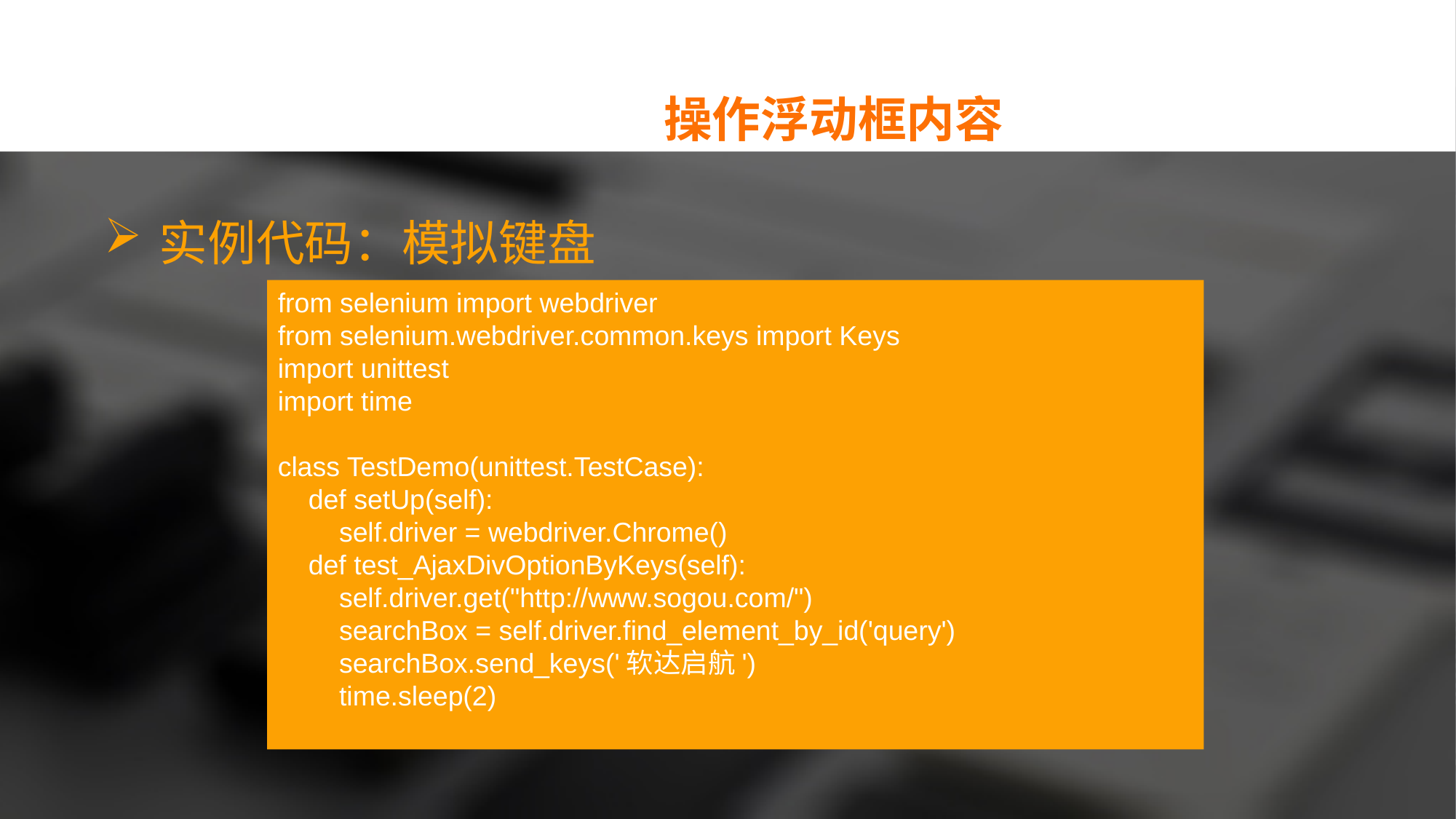

操作浮动框内容
实例代码：模拟键盘
from selenium import webdriver
from selenium.webdriver.common.keys import Keys
import unittest
import time

class TestDemo(unittest.TestCase):
    def setUp(self):
        self.driver = webdriver.Chrome()
    def test_AjaxDivOptionByKeys(self):
        self.driver.get("http://www.sogou.com/")
        searchBox = self.driver.find_element_by_id('query')
        searchBox.send_keys('软达启航')
        time.sleep(2)